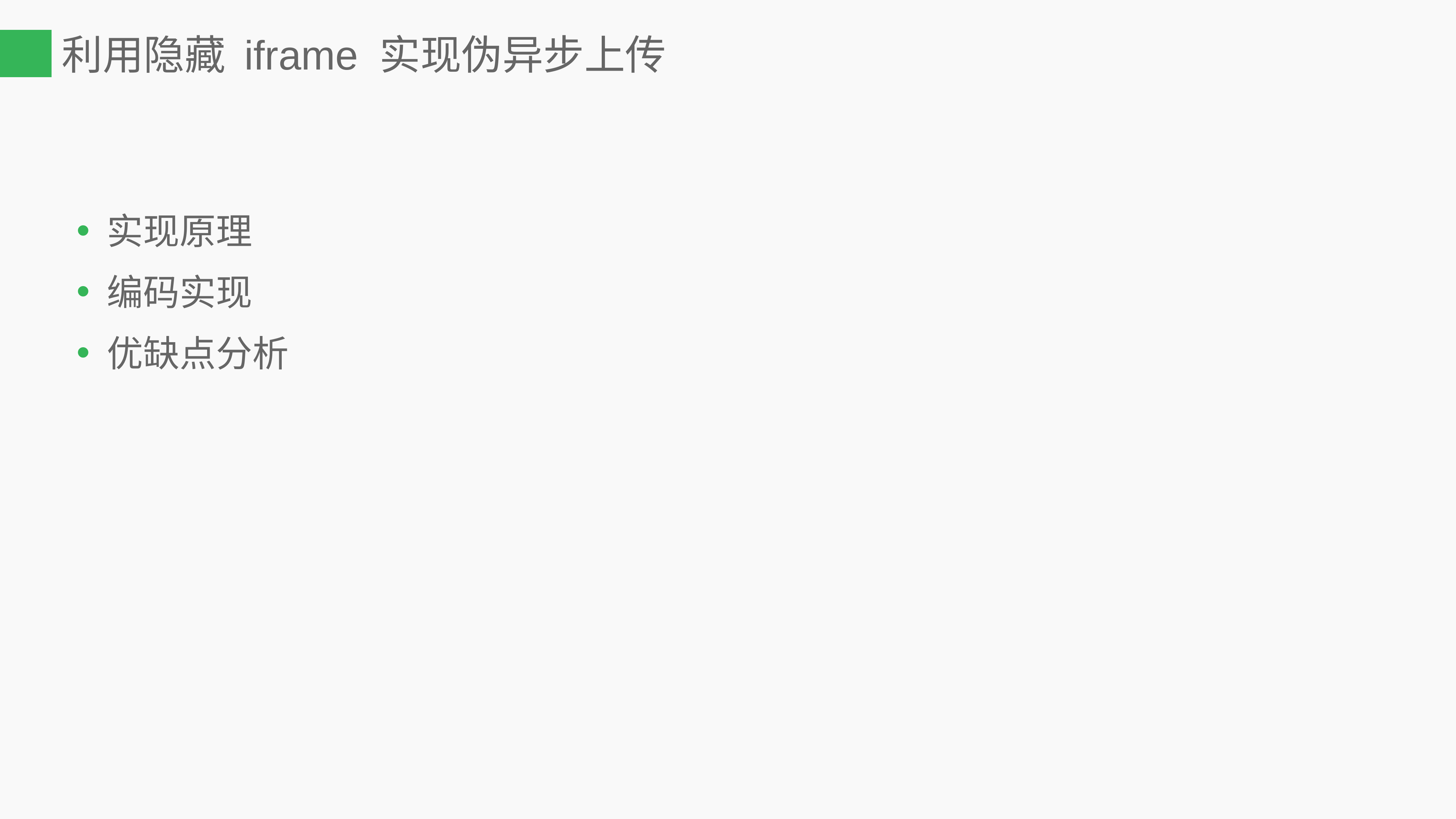

# 利用隐藏 iframe 实现伪异步上传
实现原理
编码实现
优缺点分析